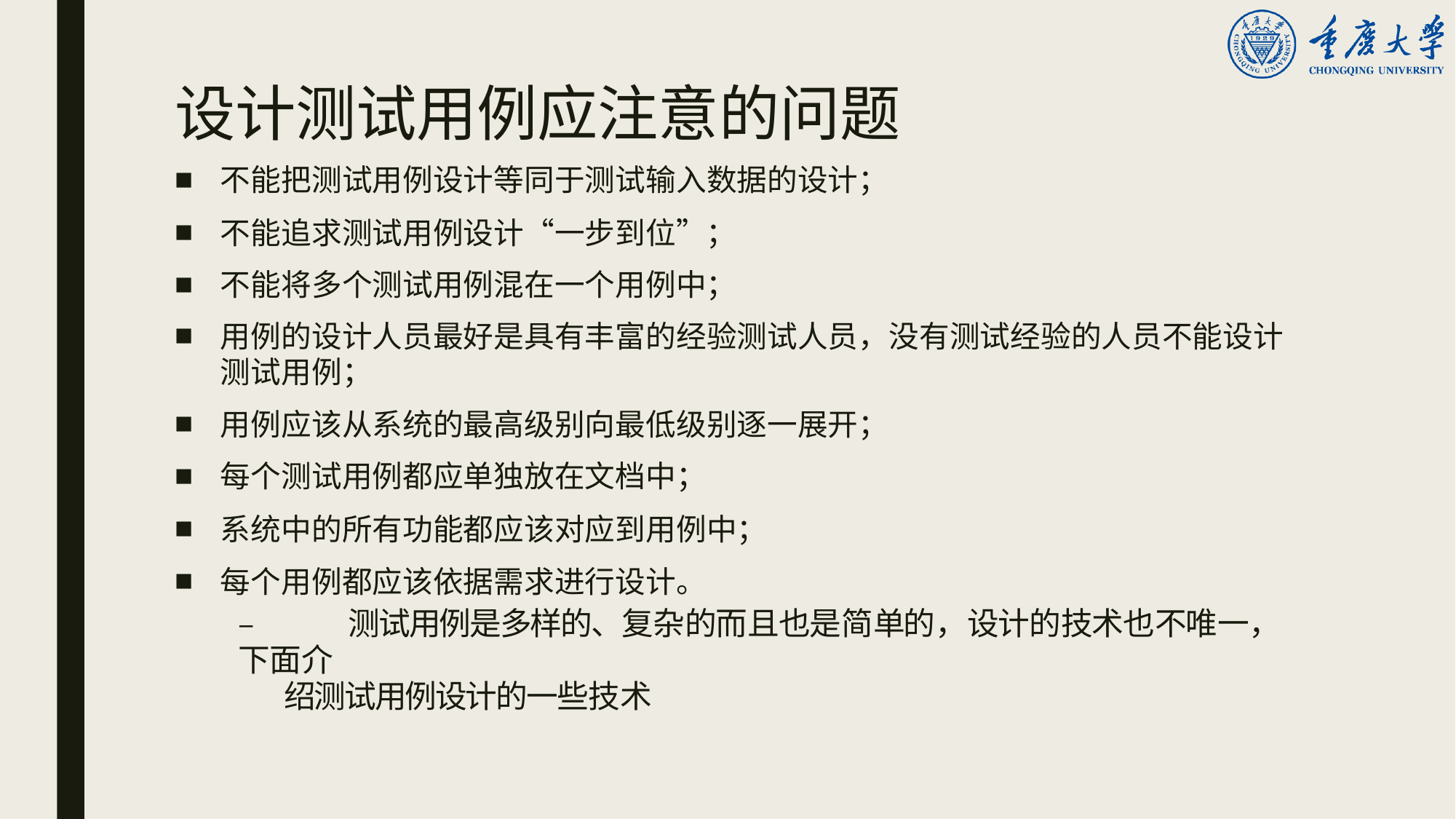

# 设计测试用例应注意的问题
不能把测试用例设计等同于测试输入数据的设计；
不能追求测试用例设计“一步到位”；
不能将多个测试用例混在一个用例中；
用例的设计人员最好是具有丰富的经验测试人员，没有测试经验的人员不能设计
测试用例；
用例应该从系统的最高级别向最低级别逐一展开；
每个测试用例都应单独放在文档中；
系统中的所有功能都应该对应到用例中；
每个用例都应该依据需求进行设计。
–	测试用例是多样的、复杂的而且也是简单的，设计的技术也不唯一，下面介
绍测试用例设计的一些技术